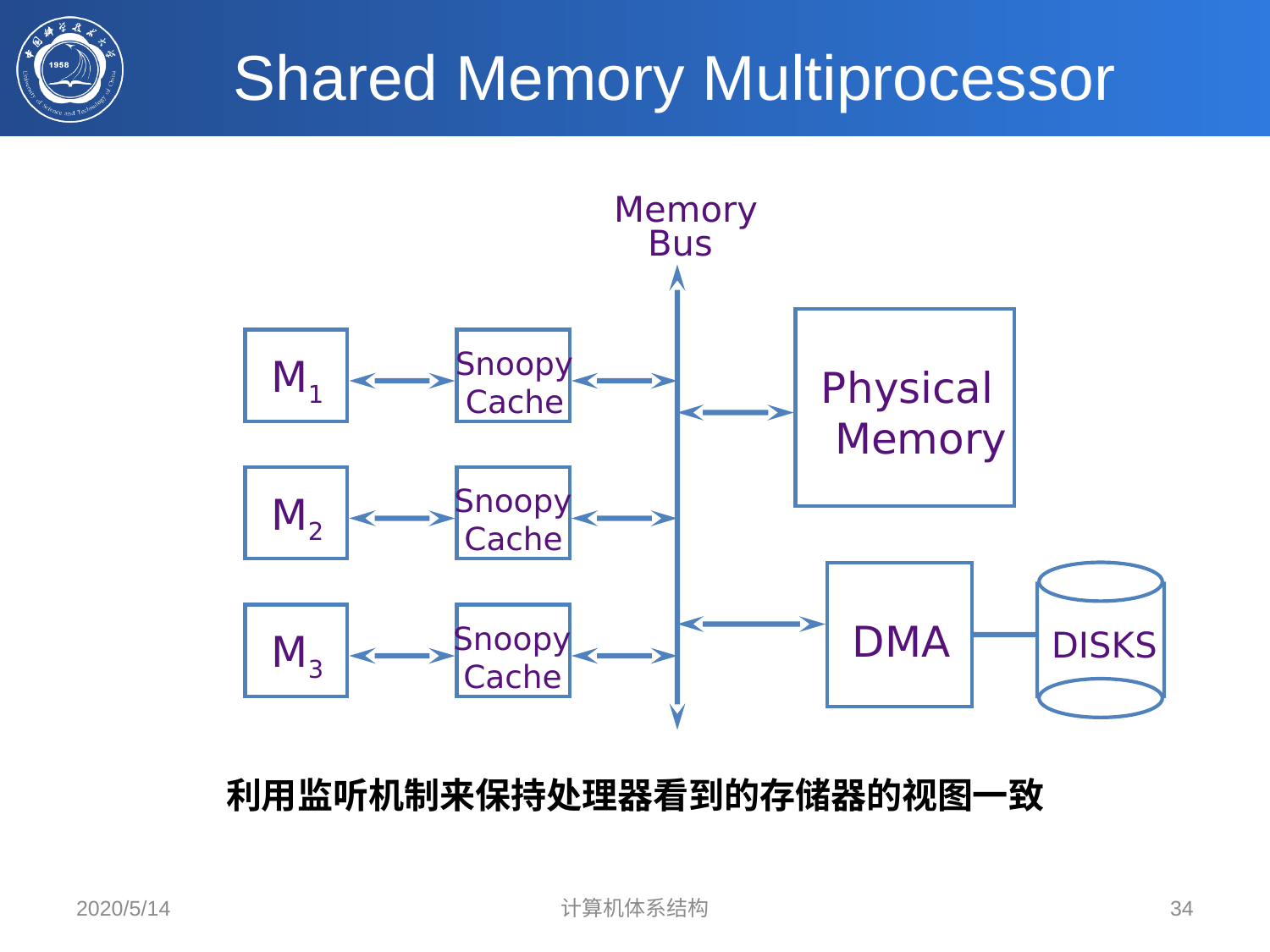

# Shared Memory Multiprocessor
Memory
   Bus

Snoopy
 Cache
M1
Physical
 Memory

Snoopy
 Cache
M2

DMA
Snoopy
 Cache
 DISKS
M3

利用监听机制来保持处理器看到的存储器的视图一致

2020/5/14
计算机体系结构
34